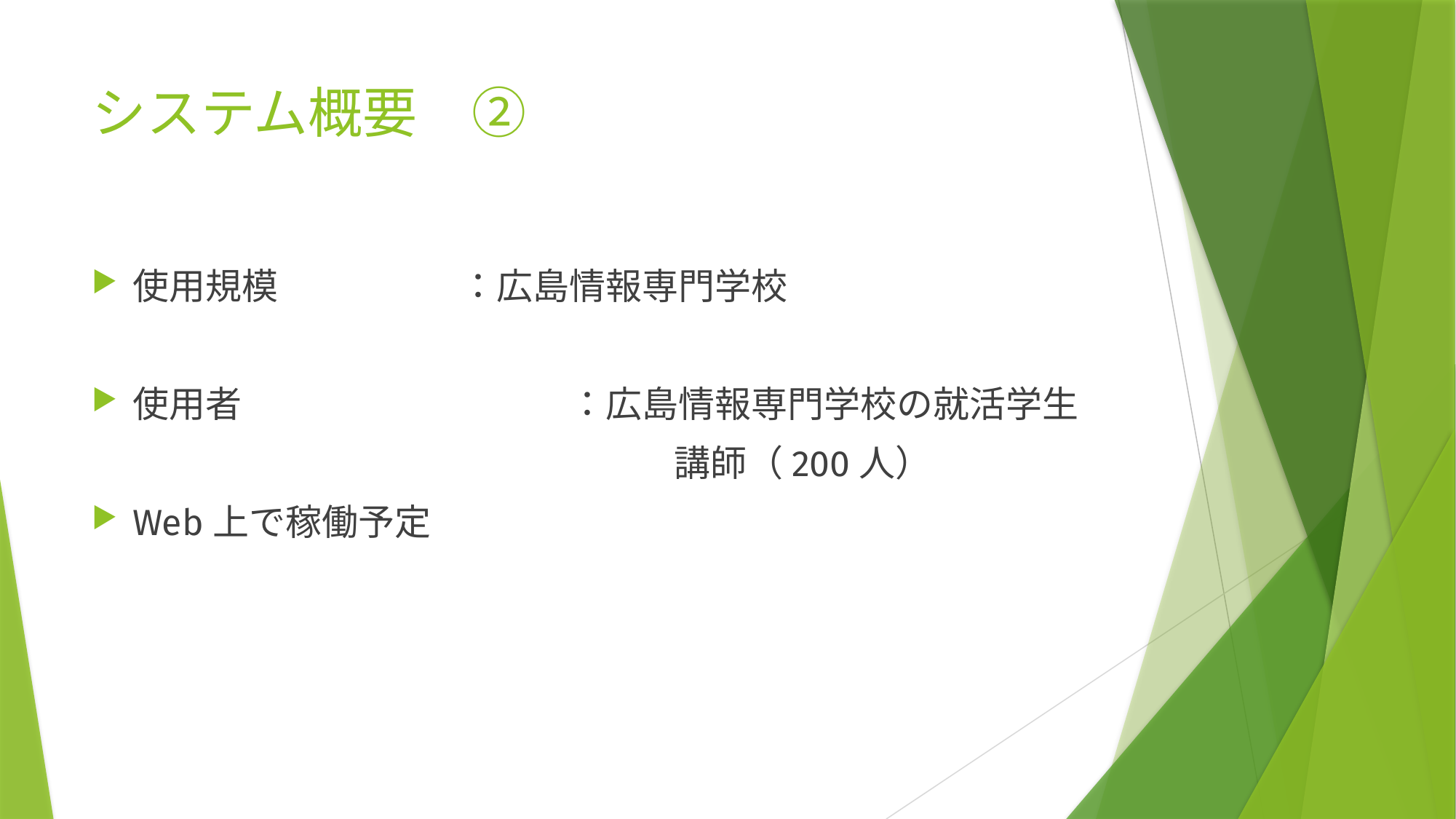

# システム概要　②
使用規模		：広島情報専門学校

使用者			：広島情報専門学校の就活学生
					　講師（200人）
Web上で稼働予定